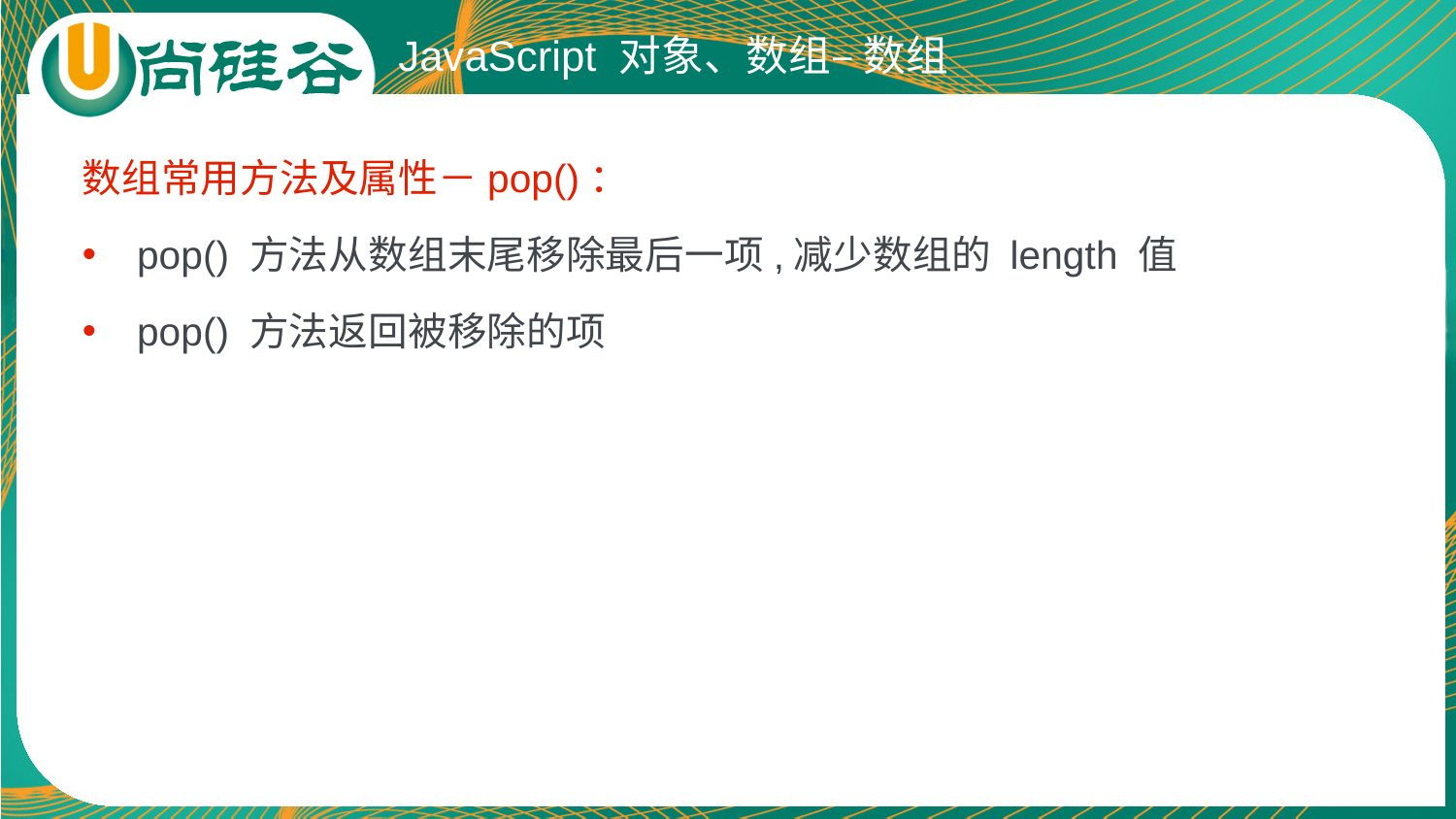

# JavaScript 对象、数组– 数组
数组常用方法及属性－pop()：
pop() 方法从数组末尾移除最后一项,减少数组的 length 值
pop() 方法返回被移除的项